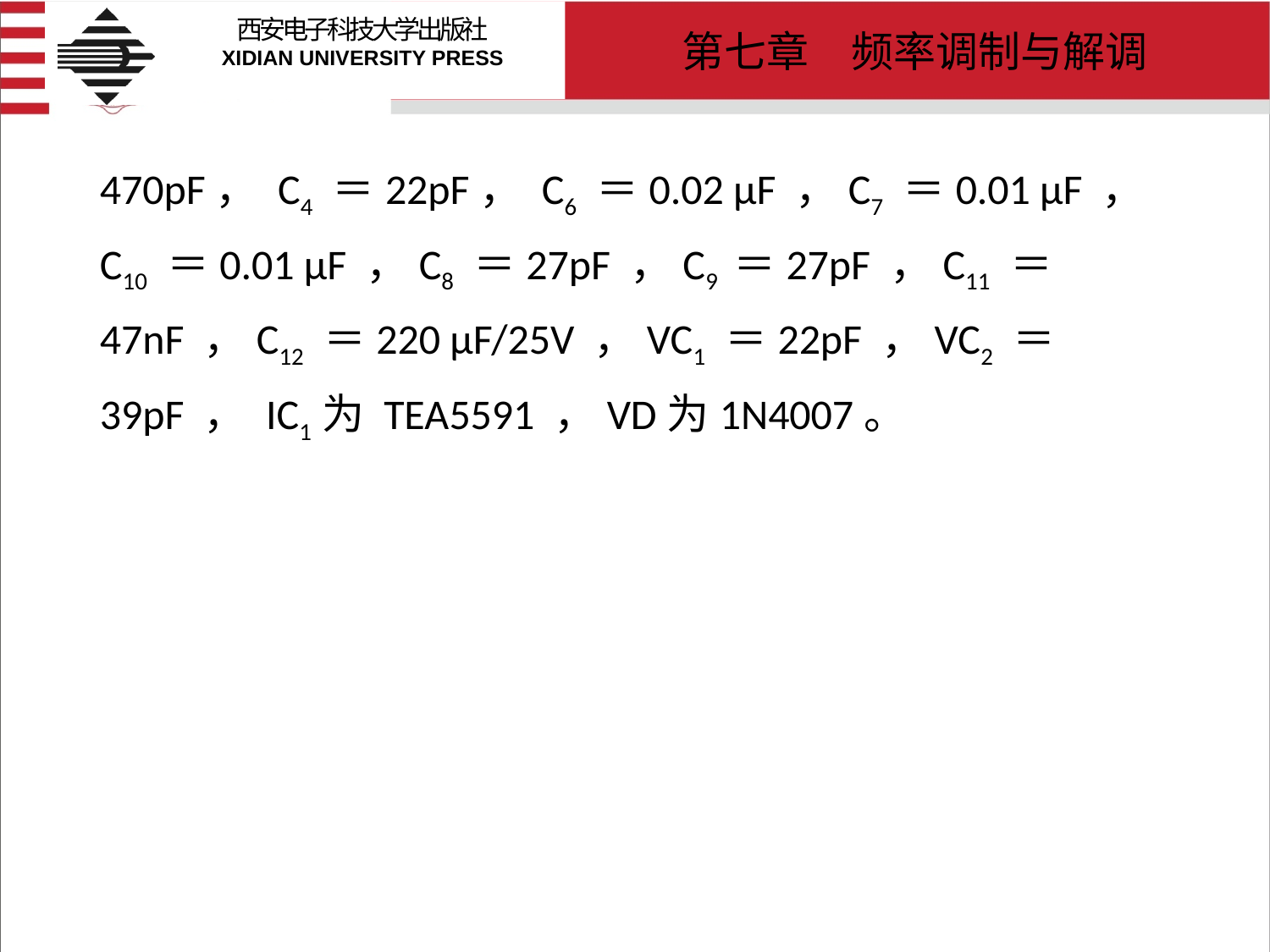

# 470pF， C4 ＝22pF， C6 ＝0.02 μF ，C7 ＝0.01 μF ，C10 ＝0.01 μF ，C8 ＝27pF ，C9 ＝27pF ，C11 ＝47nF ，C12 ＝220 μF/25V ，VC1 ＝22pF ，VC2 ＝39pF ， IC1为 TEA5591 ，VD为1N4007。